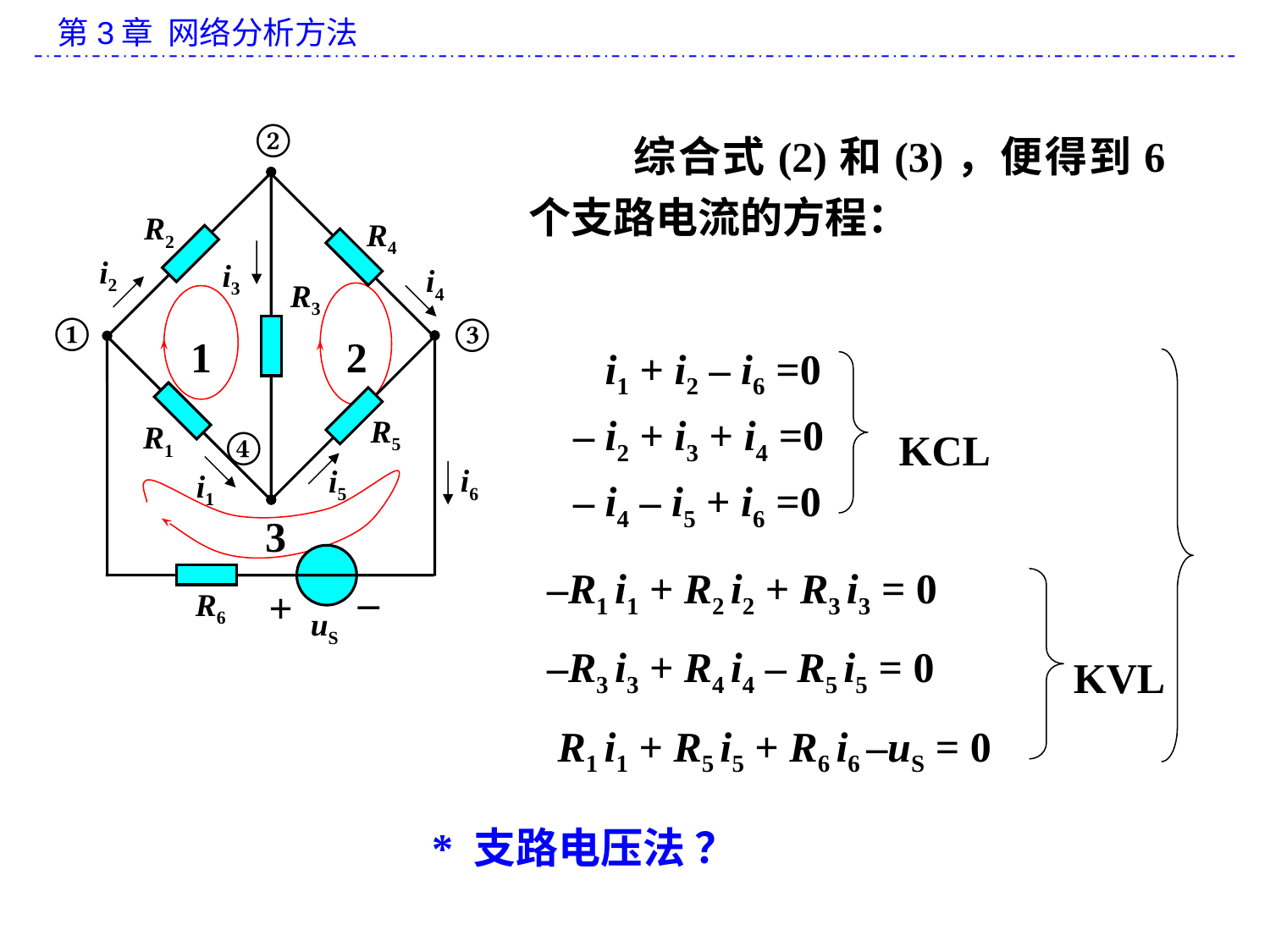

②

R2
R4

i2

i3
i4

R3

①
③

R5

R1
④

i6
i5
i1

_

+

R6
uS

2

1

3
        综合式(2)和(3)，便得到6个支路电流的方程：
   i1 + i2 – i6 =0
– i2 + i3 + i4 =0
– i4 – i5 + i6 =0

KCL
–R1 i1 + R2 i2 + R3 i3 = 0
–R3 i3 + R4 i4 – R5 i5 = 0
 R1 i1 + R5 i5 + R6 i6 –uS = 0

KVL
* 支路电压法 ？